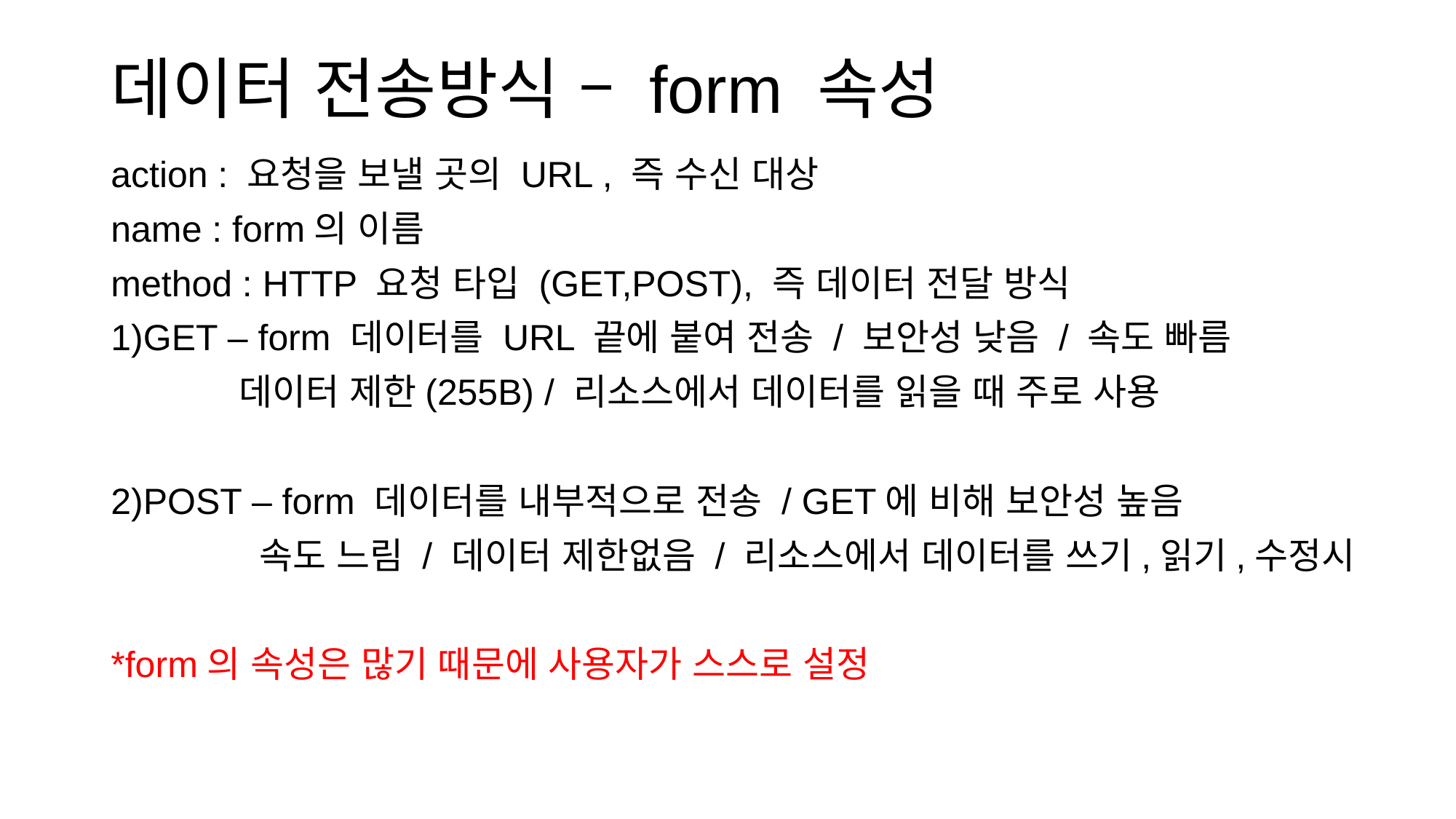

데이터 전송방식 – form 속성
action : 요청을 보낼 곳의 URL , 즉 수신 대상
name : form의 이름
method : HTTP 요청 타입 (GET,POST), 즉 데이터 전달 방식
1)GET – form 데이터를 URL 끝에 붙여 전송 / 보안성 낮음 / 속도 빠름
	 데이터 제한(255B) / 리소스에서 데이터를 읽을 때 주로 사용

2)POST – form 데이터를 내부적으로 전송 / GET에 비해 보안성 높음
	   속도 느림 / 데이터 제한없음 / 리소스에서 데이터를 쓰기,읽기,수정시

*form의 속성은 많기 때문에 사용자가 스스로 설정